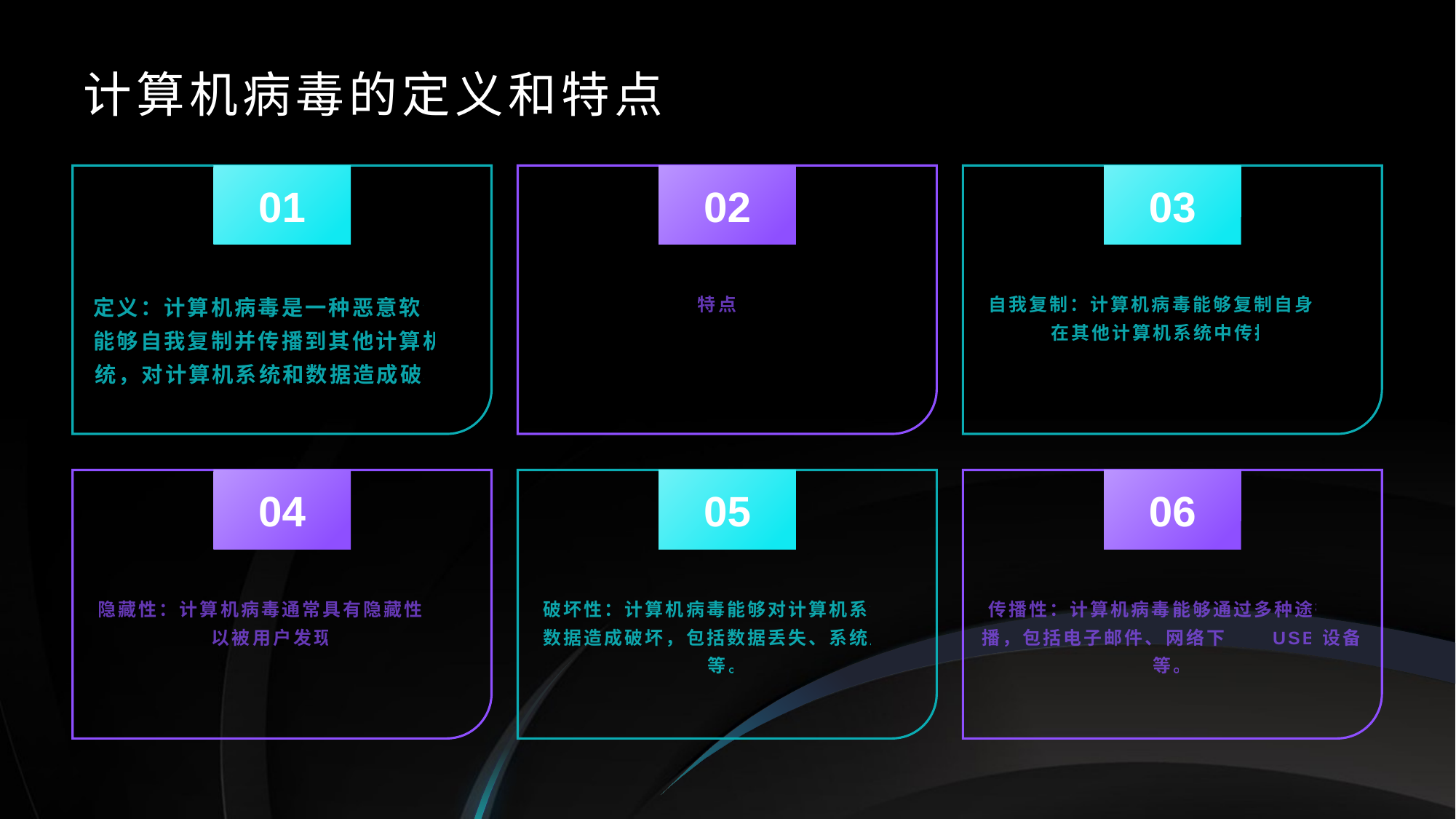

计算机病毒的定义和特点

01

02

03
定义：计算机病毒是一种恶意软件，能够自我复制并传播到其他计算机系统，对计算机系统和数据造成破坏。
特点：
自我复制：计算机病毒能够复制自身，并在其他计算机系统中传播。

04

05

06
隐藏性：计算机病毒通常具有隐藏性，难以被用户发现。
破坏性：计算机病毒能够对计算机系统和数据造成破坏，包括数据丢失、系统崩溃等。
传播性：计算机病毒能够通过多种途径传播，包括电子邮件、网络下载、USB设备等。